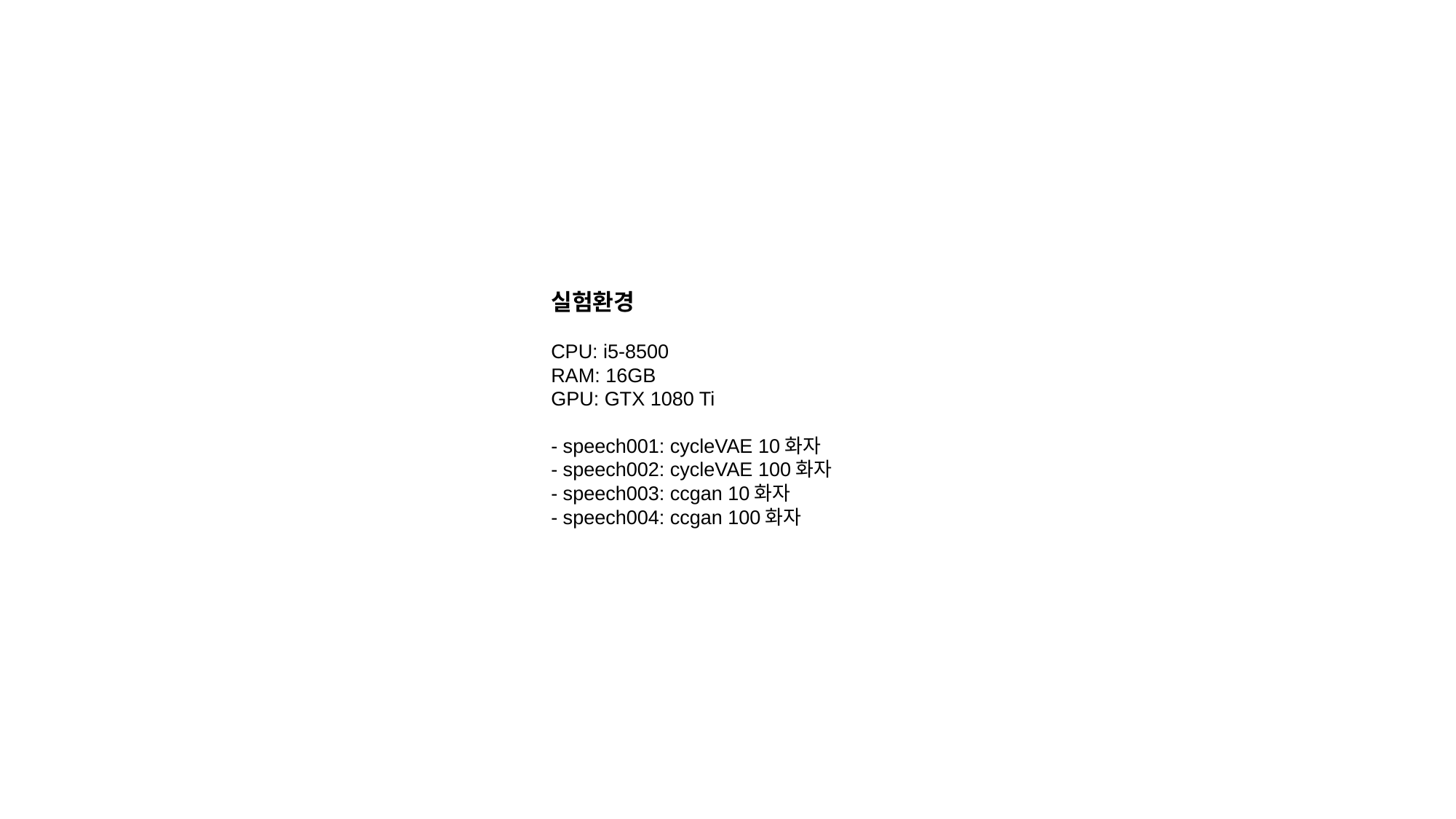

실험환경

CPU: i5-8500
RAM: 16GB
GPU: GTX 1080 Ti

- speech001: cycleVAE 10화자
- speech002: cycleVAE 100화자
- speech003: ccgan 10화자
- speech004: ccgan 100화자